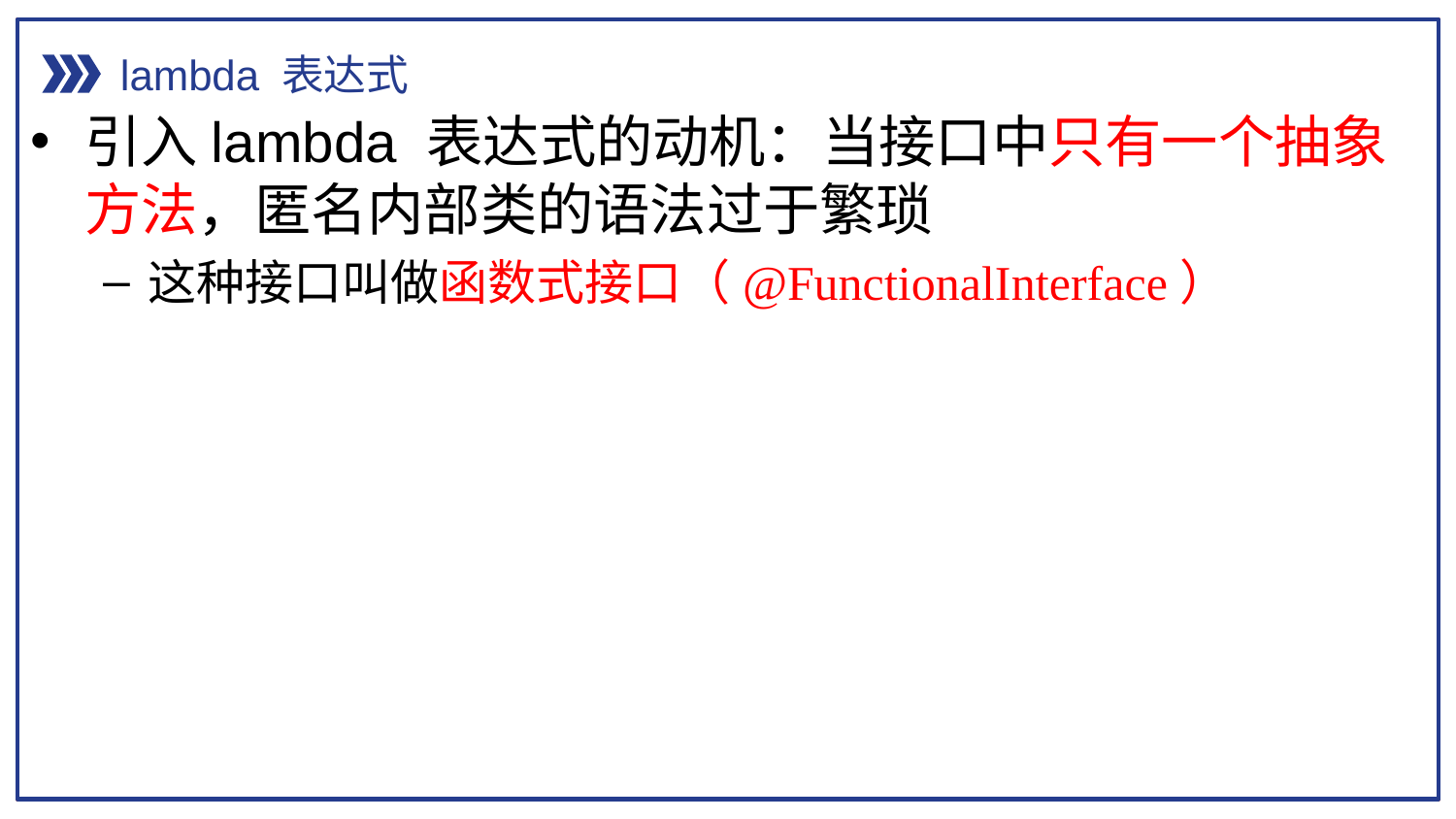

lambda 表达式

引入lambda 表达式的动机：当接口中只有一个抽象方法，匿名内部类的语法过于繁琐
这种接口叫做函数式接口（@FunctionalInterface）